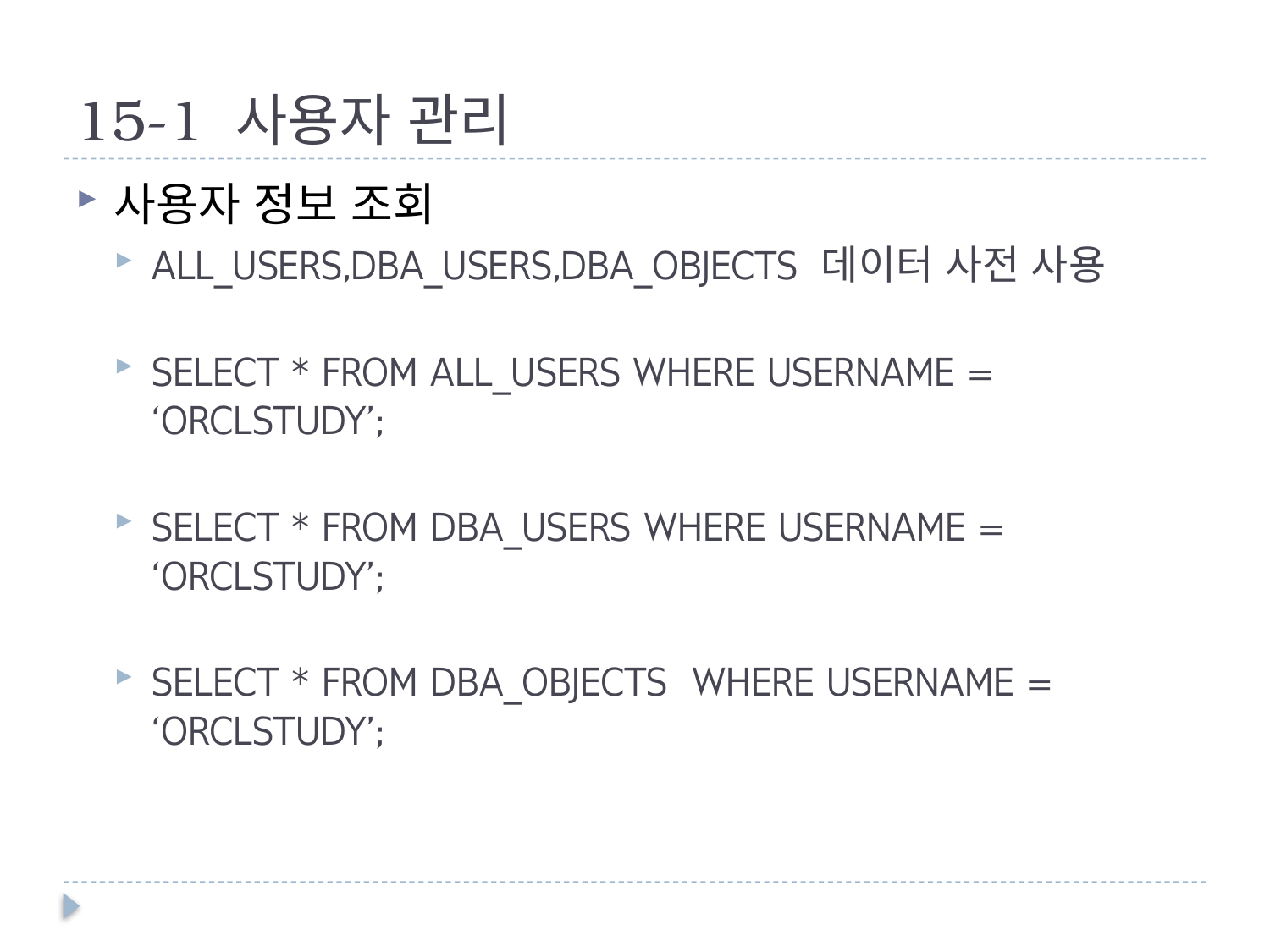

# 15-1 사용자 관리
사용자 정보 조회
ALL_USERS,DBA_USERS,DBA_OBJECTS 데이터 사전 사용
SELECT * FROM ALL_USERS WHERE USERNAME = ‘ORCLSTUDY’;
SELECT * FROM DBA_USERS WHERE USERNAME = ‘ORCLSTUDY’;
SELECT * FROM DBA_OBJECTS  WHERE USERNAME = ‘ORCLSTUDY’;